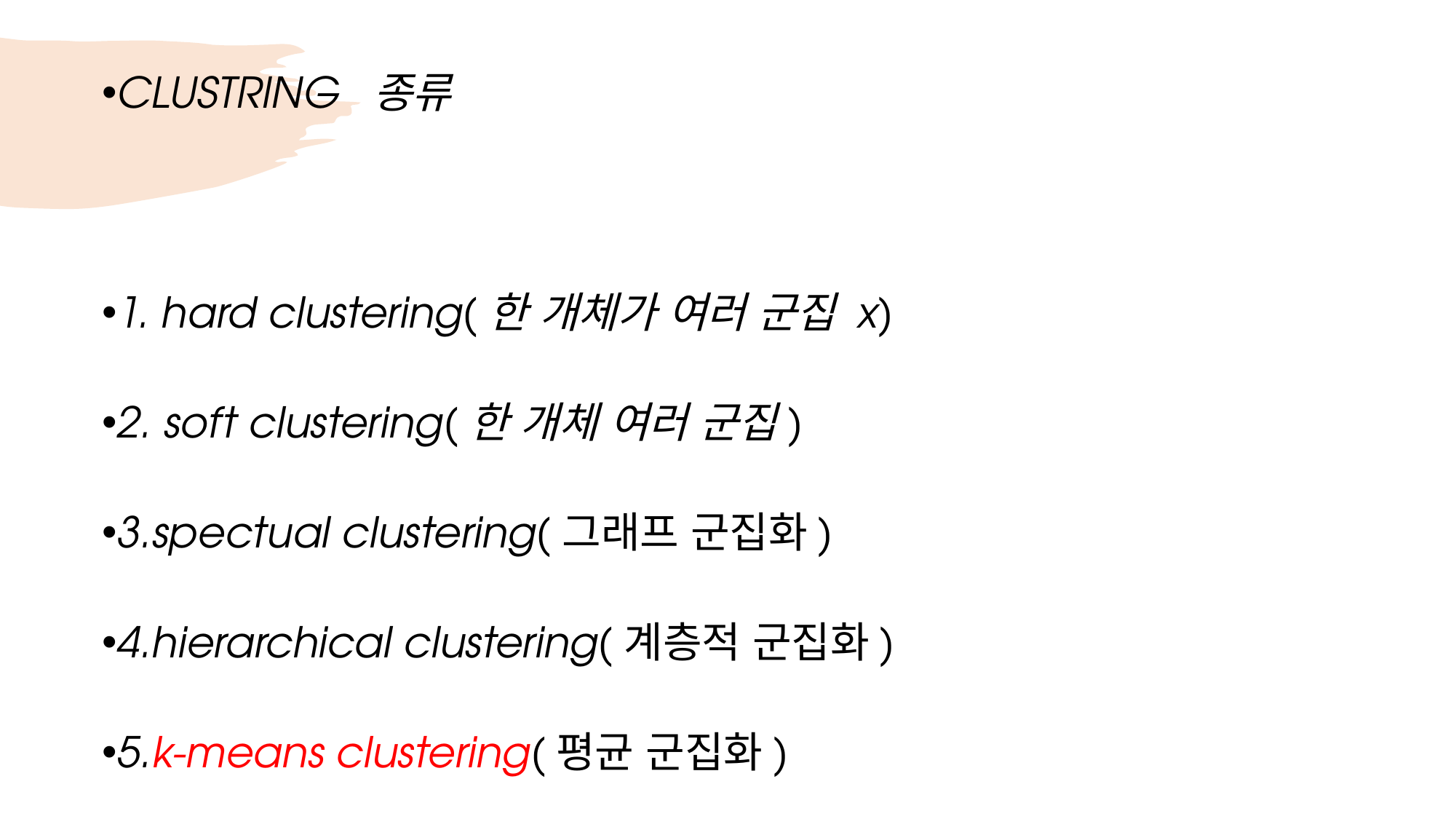

CLUSTRING  종류

1. hard clustering(한 개체가 여러 군집 x)

2. soft clustering(한 개체 여러 군집)

3.spectual clustering(그래프 군집화)

4.hierarchical clustering(계층적 군집화)

5.k-means clustering(평균 군집화)